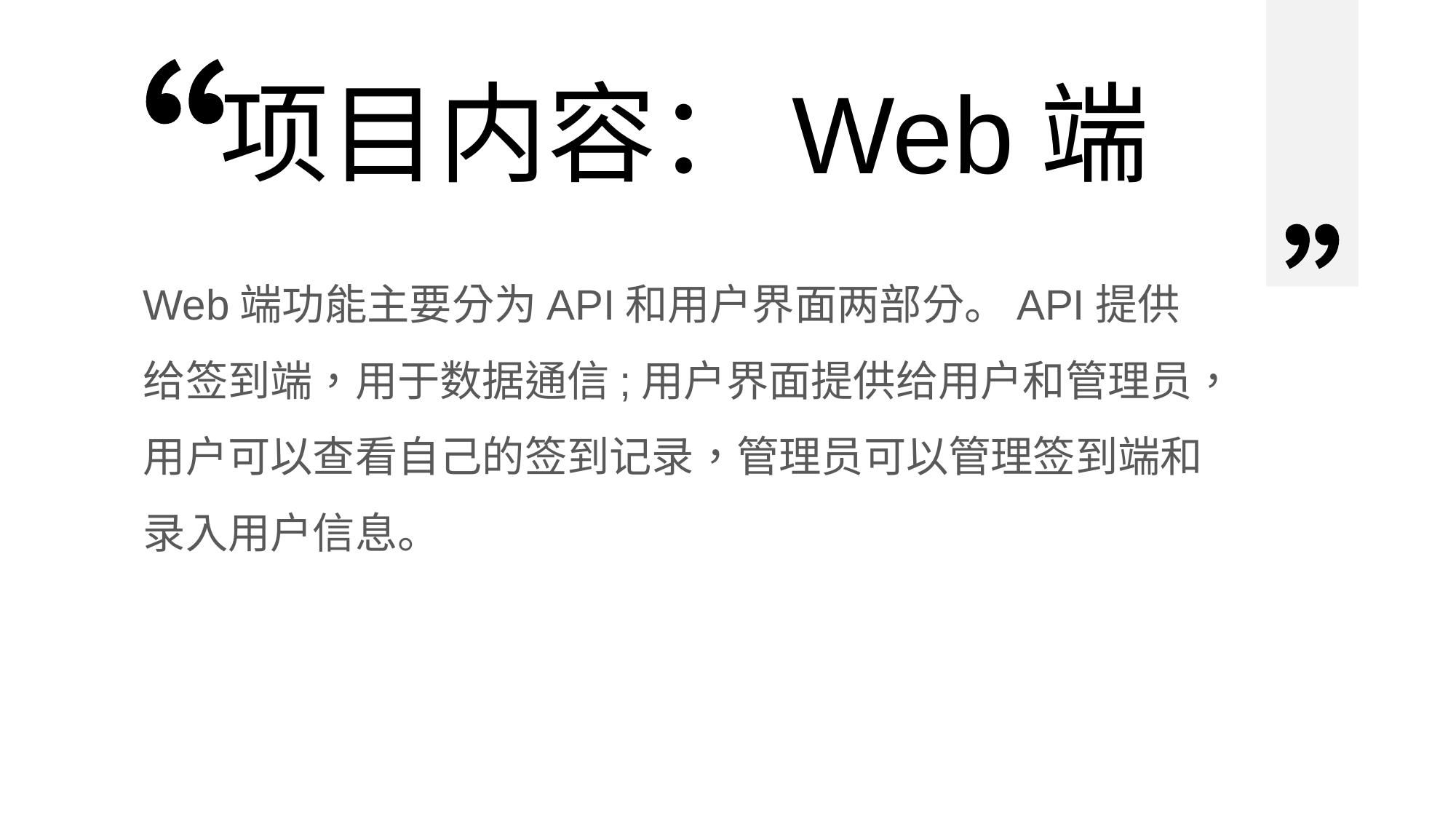

项目内容：Web端

Web端功能主要分为API和用户界面两部分。API提供给签到端，用于数据通信;用户界面提供给用户和管理员，用户可以查看自己的签到记录，管理员可以管理签到端和录入用户信息。